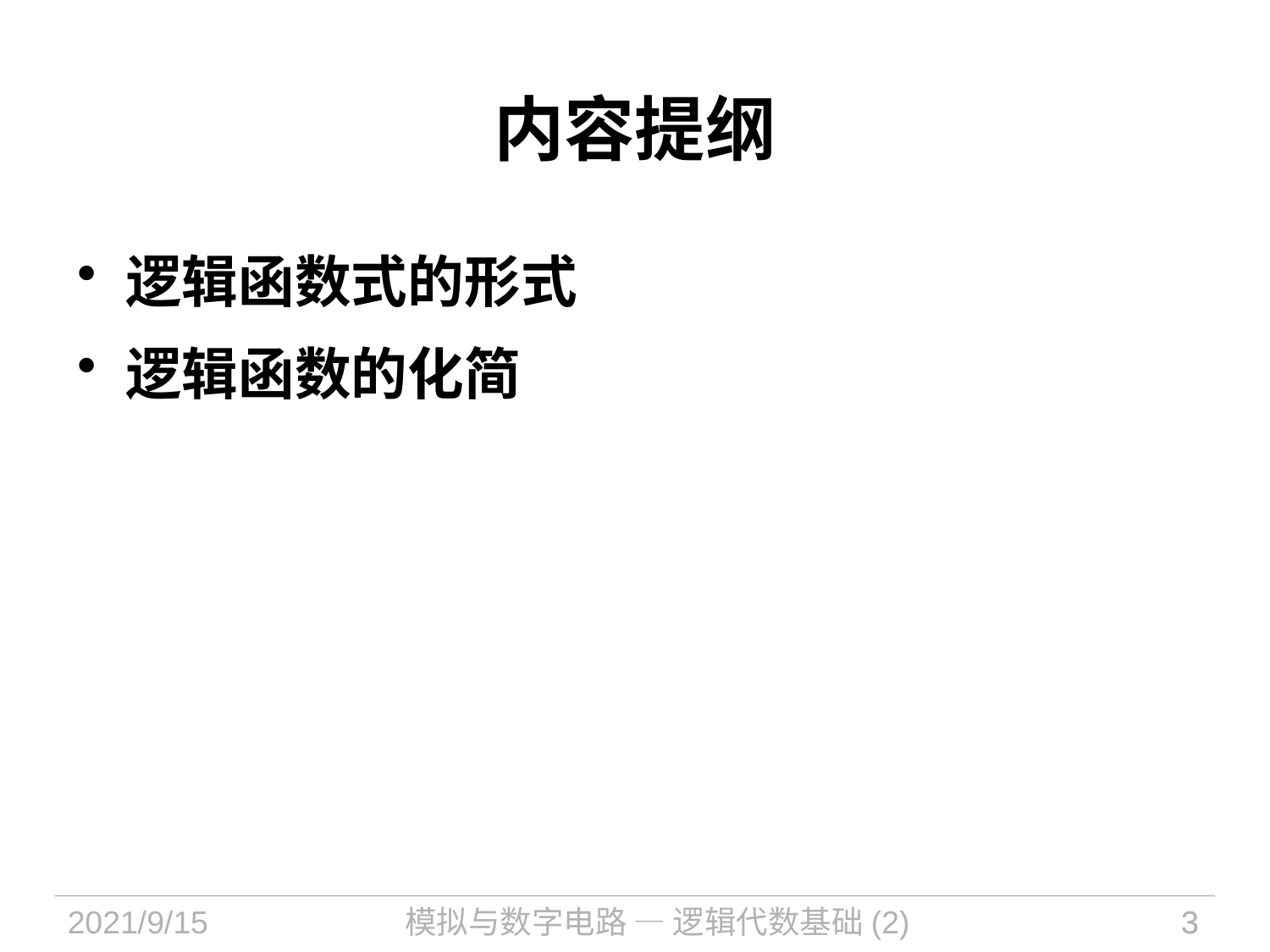

内容提纲
逻辑函数式的形式
逻辑函数的化简

2021/9/15
模拟与数字电路 — 逻辑代数基础(2)
3
3